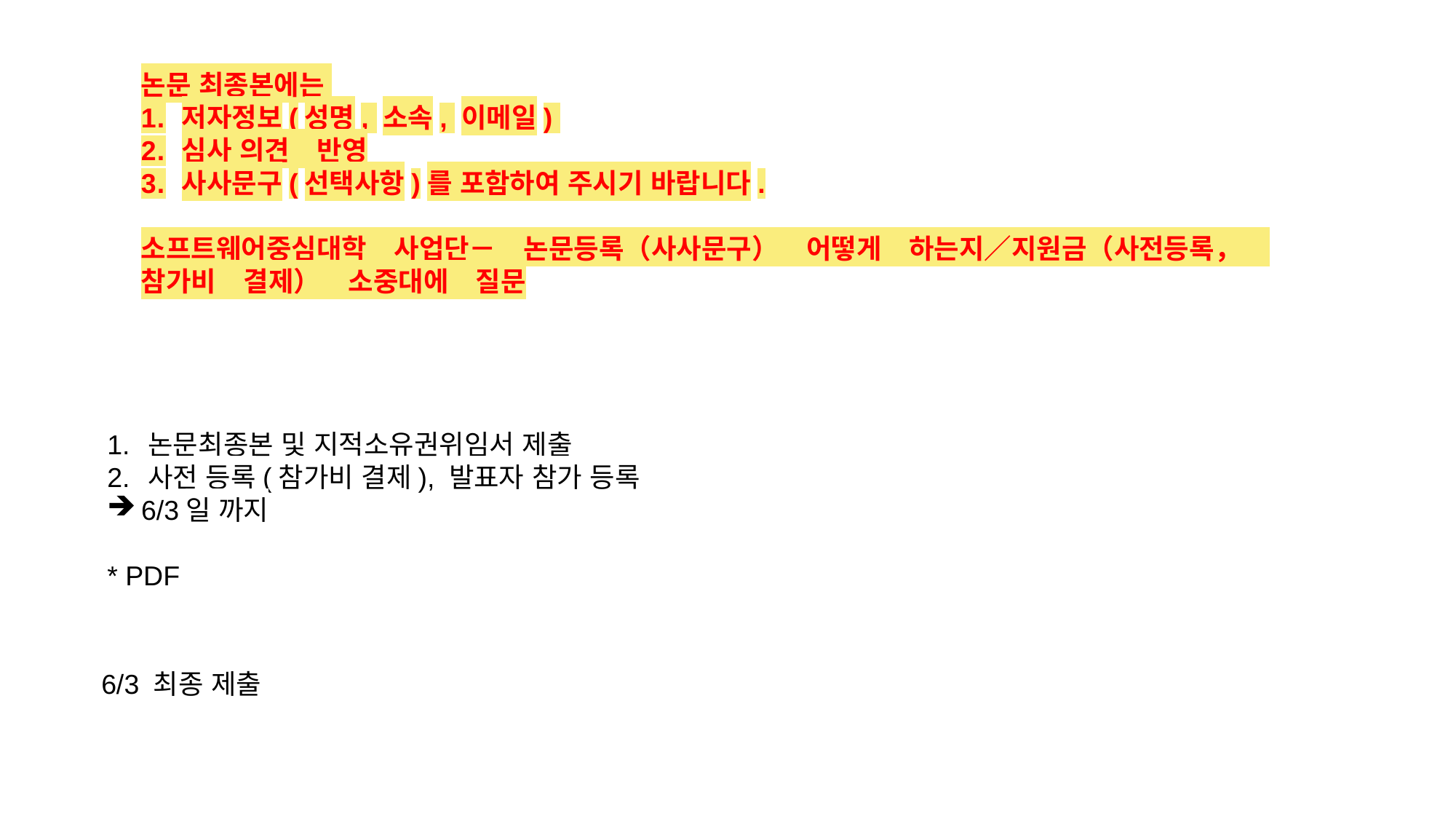

논문 최종본에는
저자정보(성명, 소속, 이메일)
심사 의견　반영
사사문구(선택사항)를 포함하여 주시기 바랍니다.

소프트웨어중심대학　사업단－　논문등록（사사문구）　어떻게　하는지／지원금（사전등록，　참가비　결제）　소중대에　질문
논문최종본 및 지적소유권위임서 제출
사전 등록(참가비 결제), 발표자 참가 등록
6/3일 까지

* PDF
6/3 최종 제출